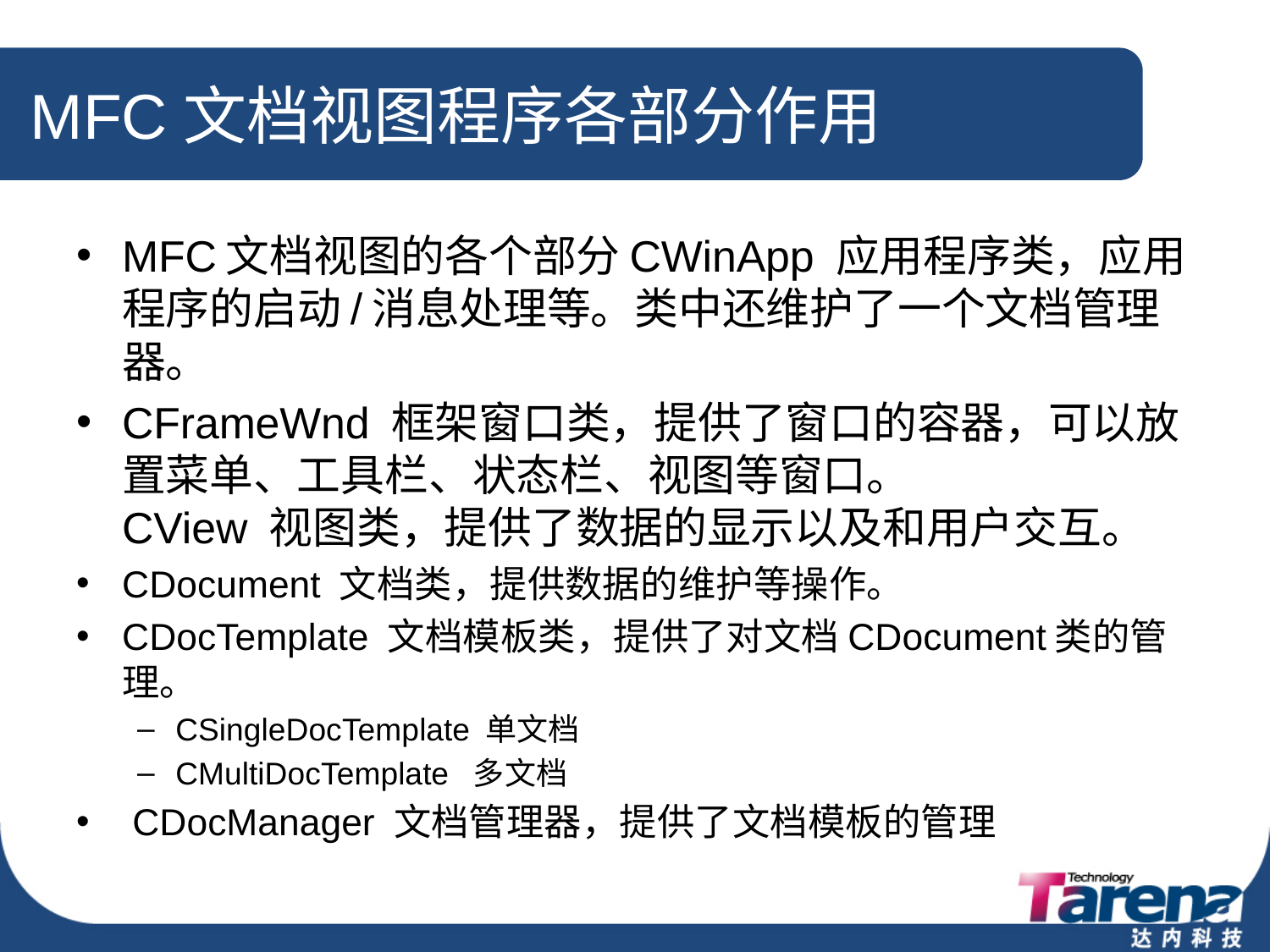

# MFC文档视图程序各部分作用
MFC文档视图的各个部分CWinApp 应用程序类，应用程序的启动/消息处理等。类中还维护了一个文档管理器。
CFrameWnd 框架窗口类，提供了窗口的容器，可以放置菜单、工具栏、状态栏、视图等窗口。
CView 视图类，提供了数据的显示以及和用户交互。
CDocument 文档类，提供数据的维护等操作。
CDocTemplate 文档模板类，提供了对文档CDocument类的管理。
CSingleDocTemplate 单文档
CMultiDocTemplate  多文档
 CDocManager 文档管理器，提供了文档模板的管理